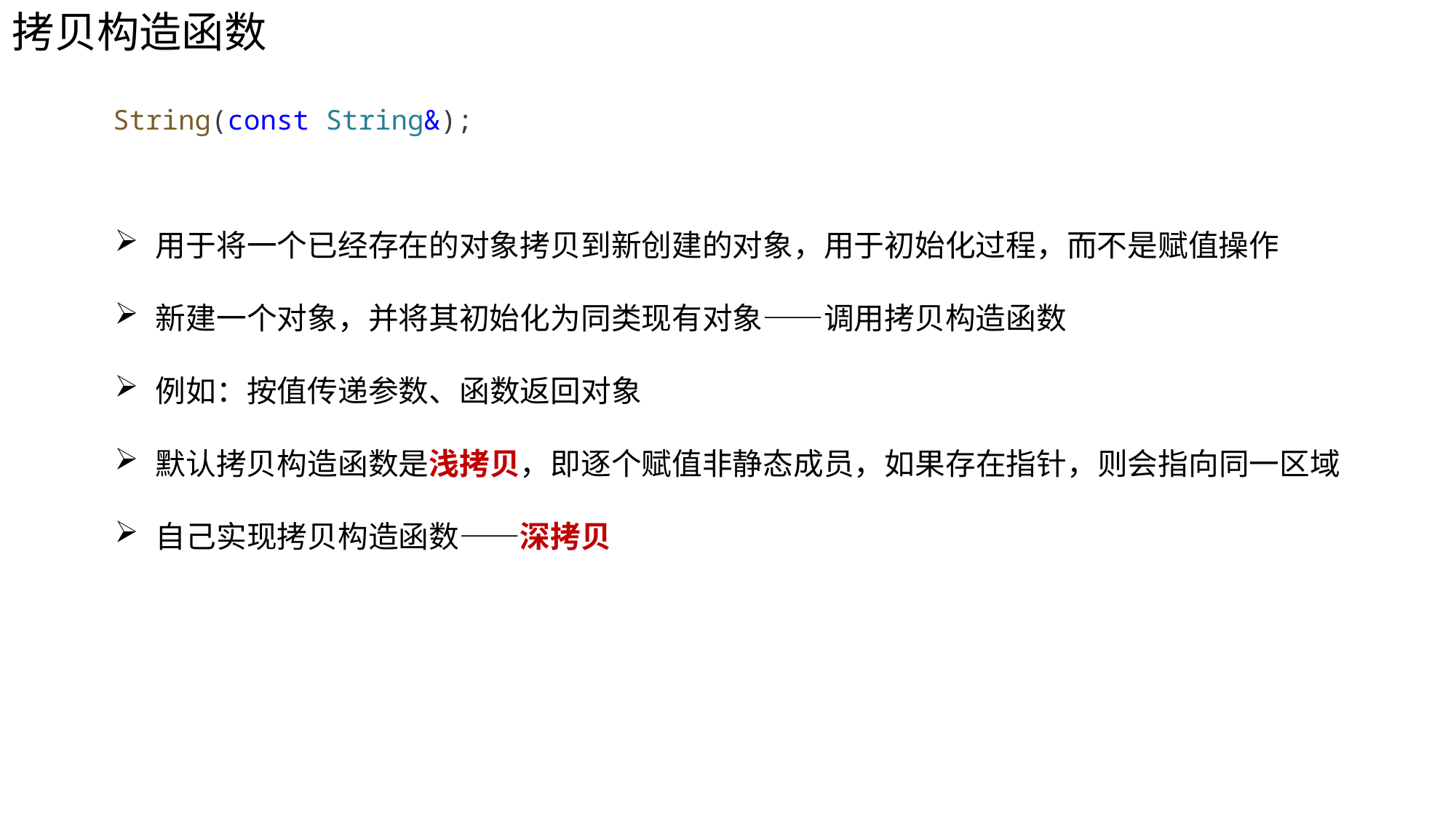

拷贝构造函数
String(const String&);
用于将一个已经存在的对象拷贝到新创建的对象，用于初始化过程，而不是赋值操作

新建一个对象，并将其初始化为同类现有对象——调用拷贝构造函数

例如：按值传递参数、函数返回对象

默认拷贝构造函数是浅拷贝，即逐个赋值非静态成员，如果存在指针，则会指向同一区域

自己实现拷贝构造函数——深拷贝